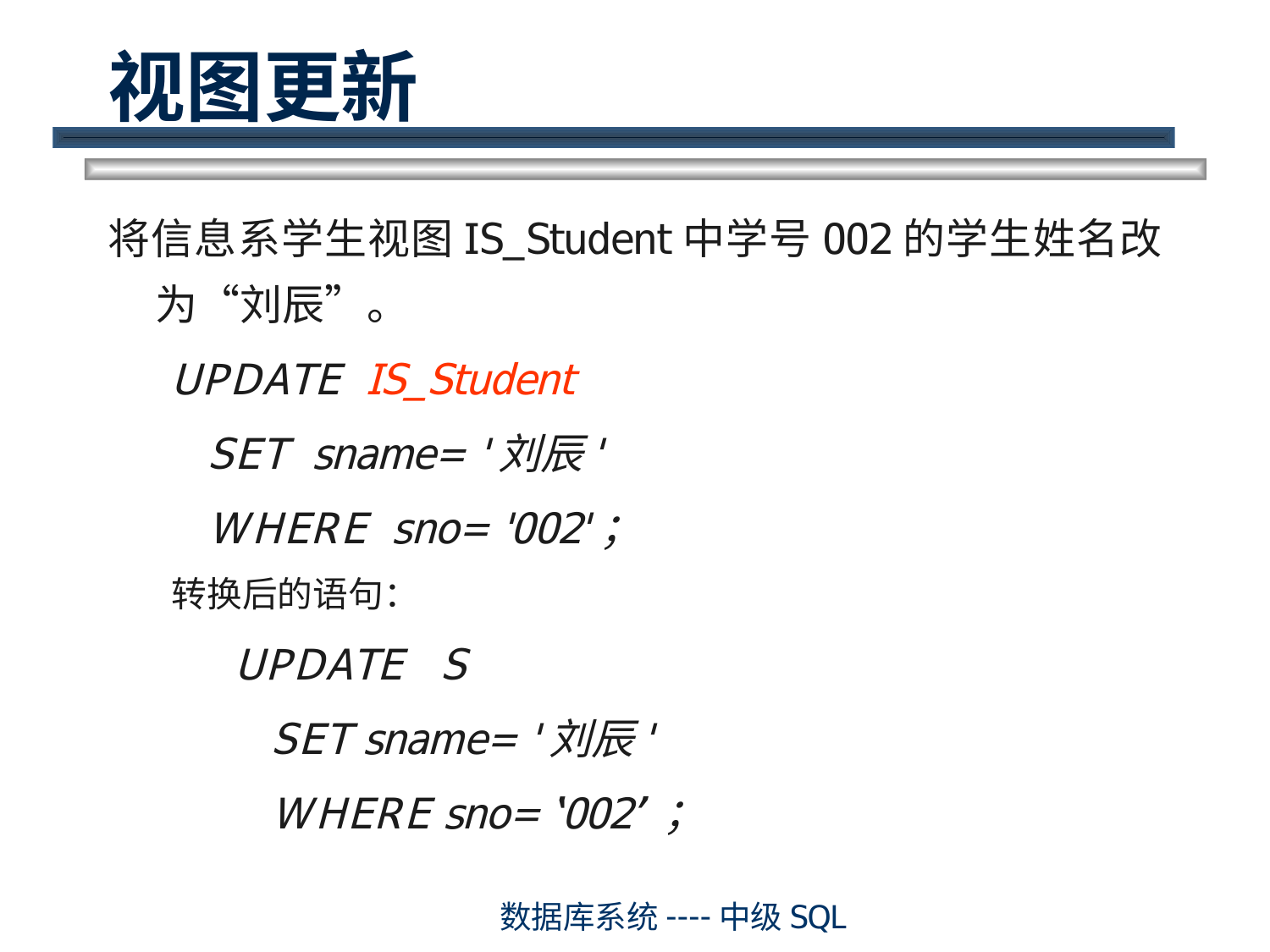

# 视图更新
将信息系学生视图IS_Student中学号002的学生姓名改为“刘辰”。
UPDATE  IS_Student
   SET  sname= '刘辰'
   WHERE  sno= '002'；
转换后的语句：
UPDATE   S
   SET sname= '刘辰'
   WHERE sno= ‘002’ ；
数据库系统----中级SQL